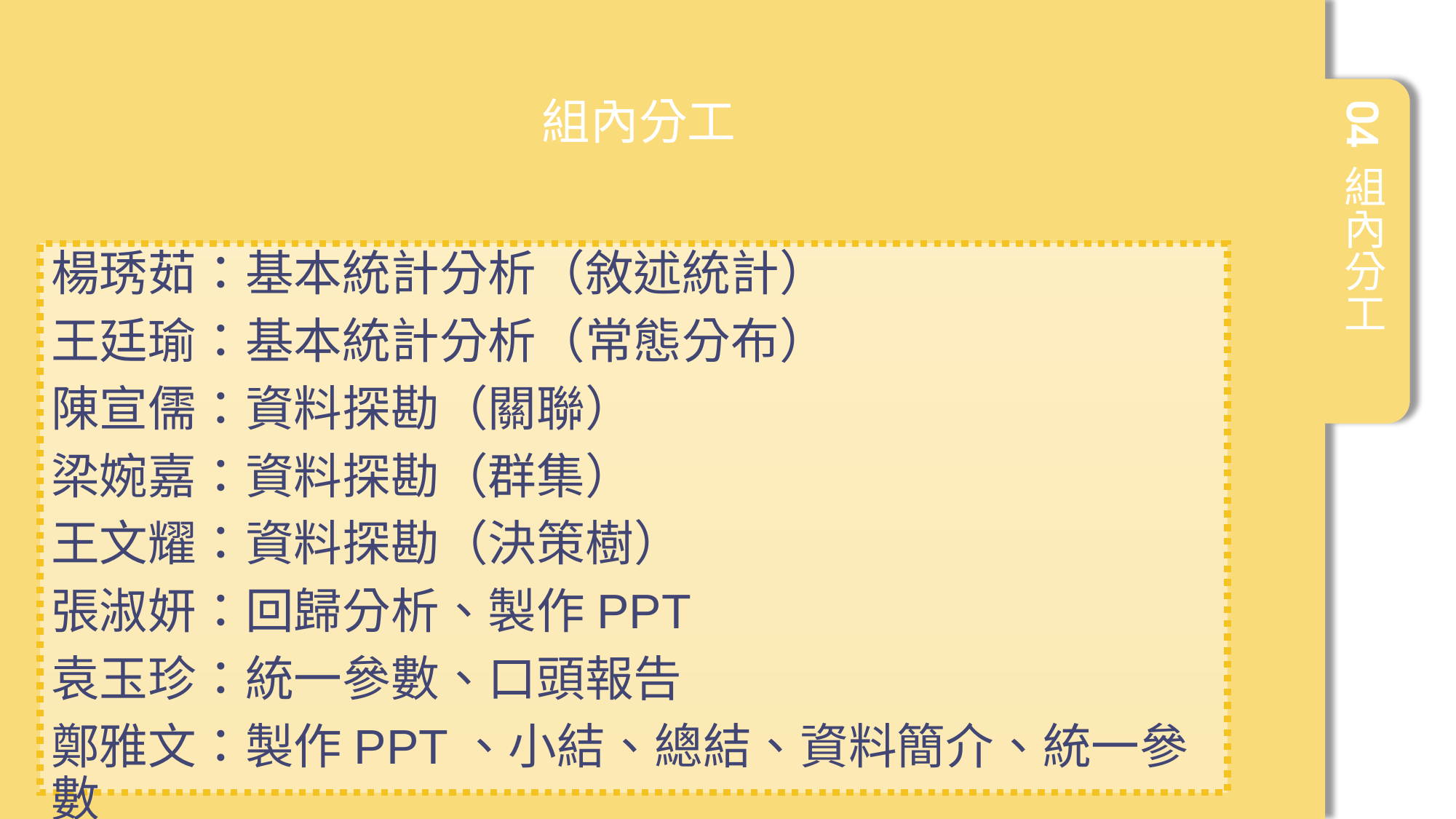

組內分工
04
組內分工
楊琇茹：基本統計分析（敘述統計）
王廷瑜：基本統計分析（常態分布）
陳宣儒：資料探勘（關聯）
梁婉嘉：資料探勘（群集）
王文耀：資料探勘（決策樹）
張淑妍：回歸分析、製作PPT
袁玉珍：統一參數、口頭報告
鄭雅文：製作PPT、小結、總結、資料簡介、統一參數